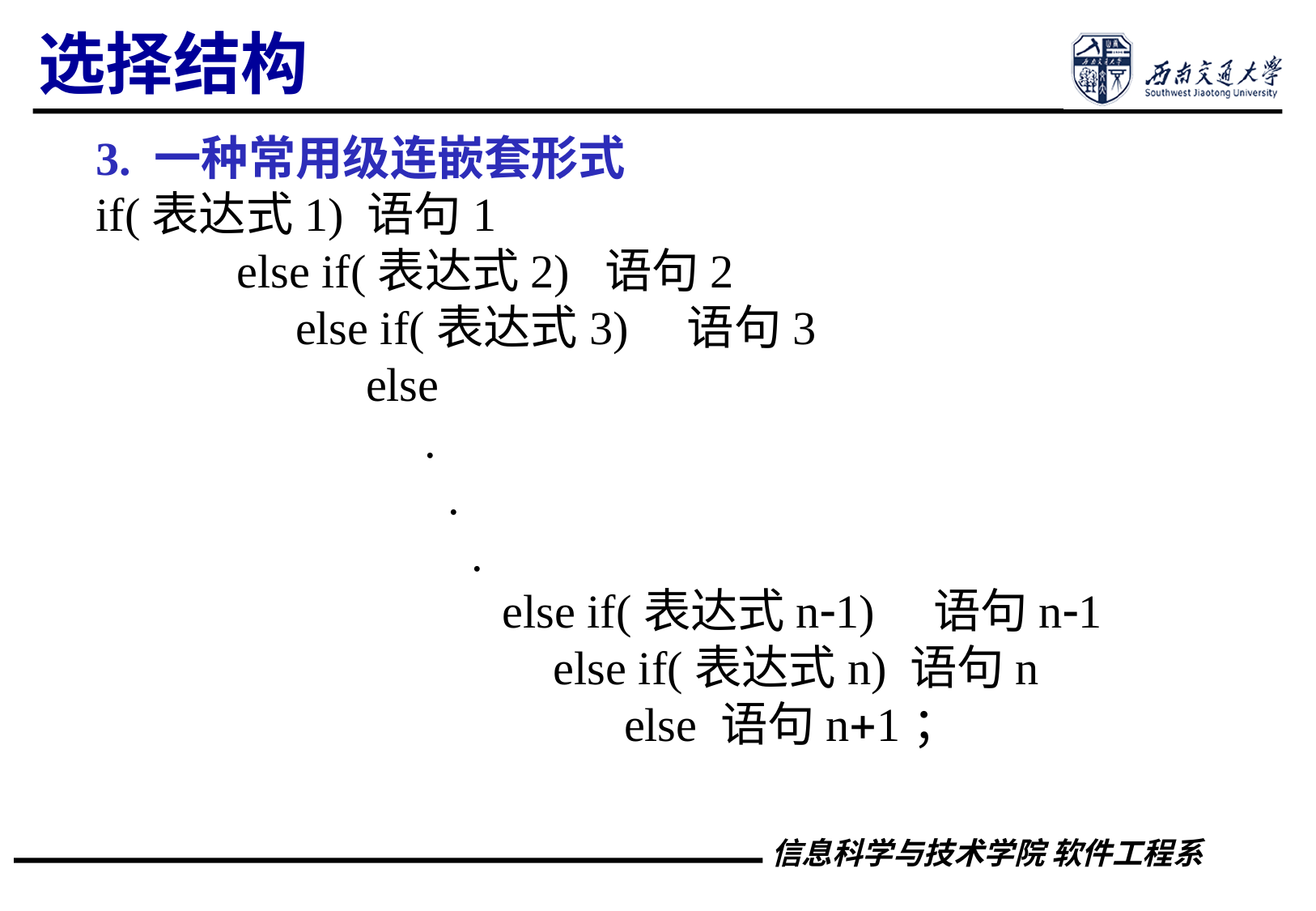

选择结构
3. 一种常用级连嵌套形式
if(表达式1) 语句1
            else if(表达式2)  语句2
                 else if(表达式3)　语句3
                       else
                            .
                              .
                                .
                            　    else if(表达式n−1)　语句n−1
                                       else if(表达式n) 语句n
                                             else 语句n+1；